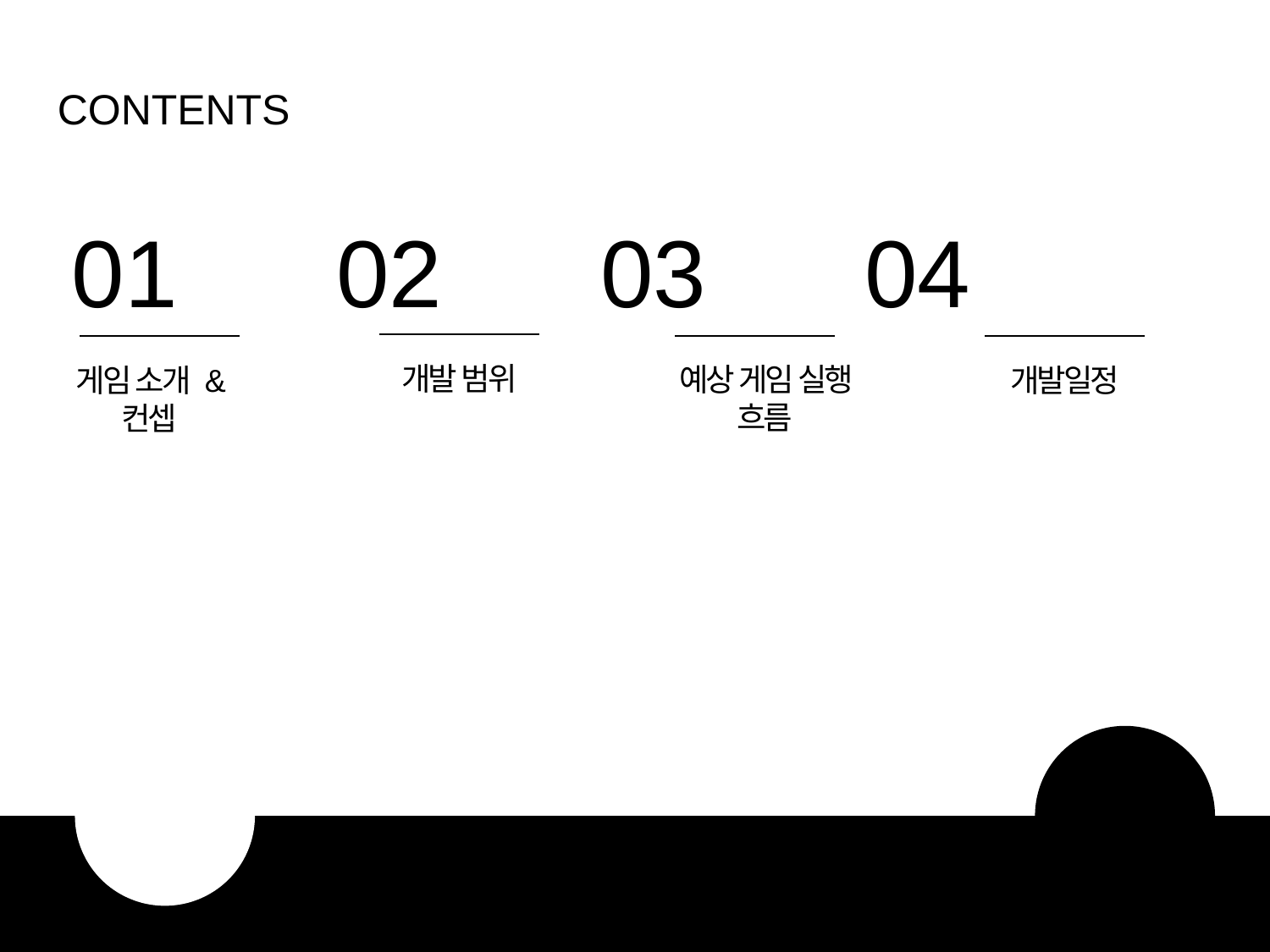

CONTENTS
01      02      03      04
개발 범위
예상 게임 실행 흐름
게임 소개 & 컨셉
개발일정